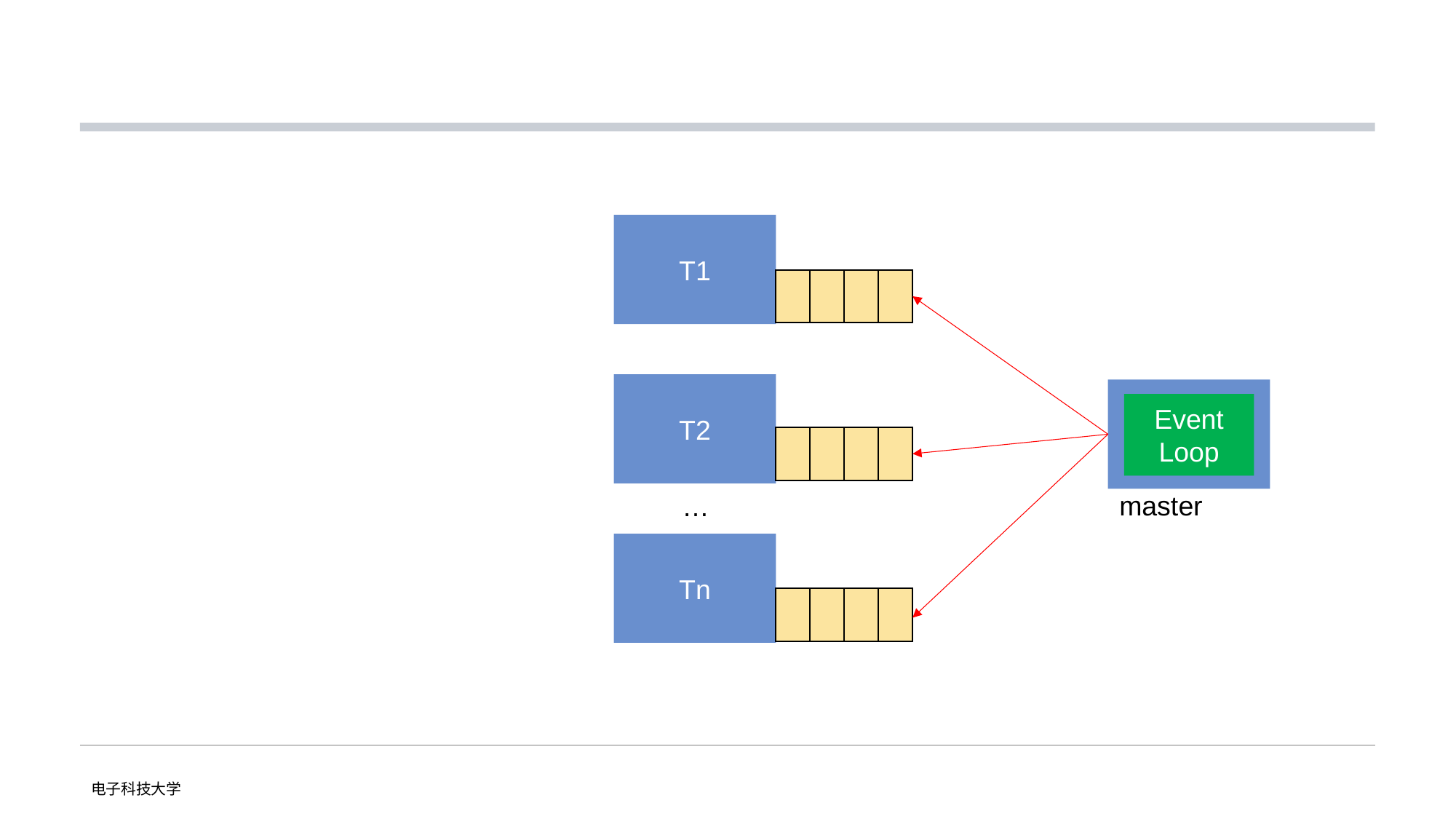

#

T1

T2

Event
Loop

master
…
Tn

电子科技大学